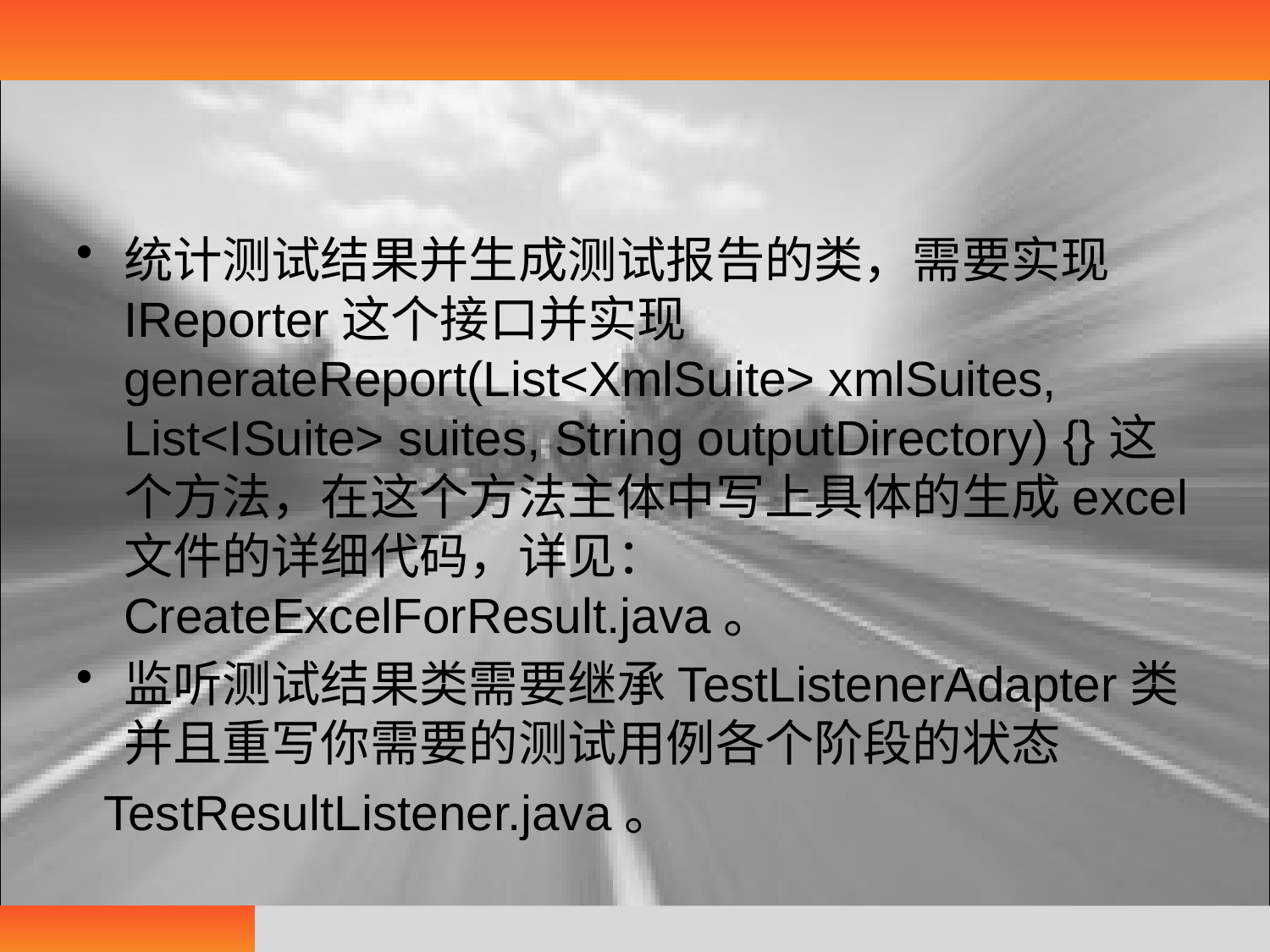

#
统计测试结果并生成测试报告的类，需要实现IReporter这个接口并实现generateReport(List<XmlSuite> xmlSuites, List<ISuite> suites, String outputDirectory) {}这个方法，在这个方法主体中写上具体的生成excel文件的详细代码，详见：CreateExcelForResult.java。
监听测试结果类需要继承TestListenerAdapter类并且重写你需要的测试用例各个阶段的状态
  TestResultListener.java。